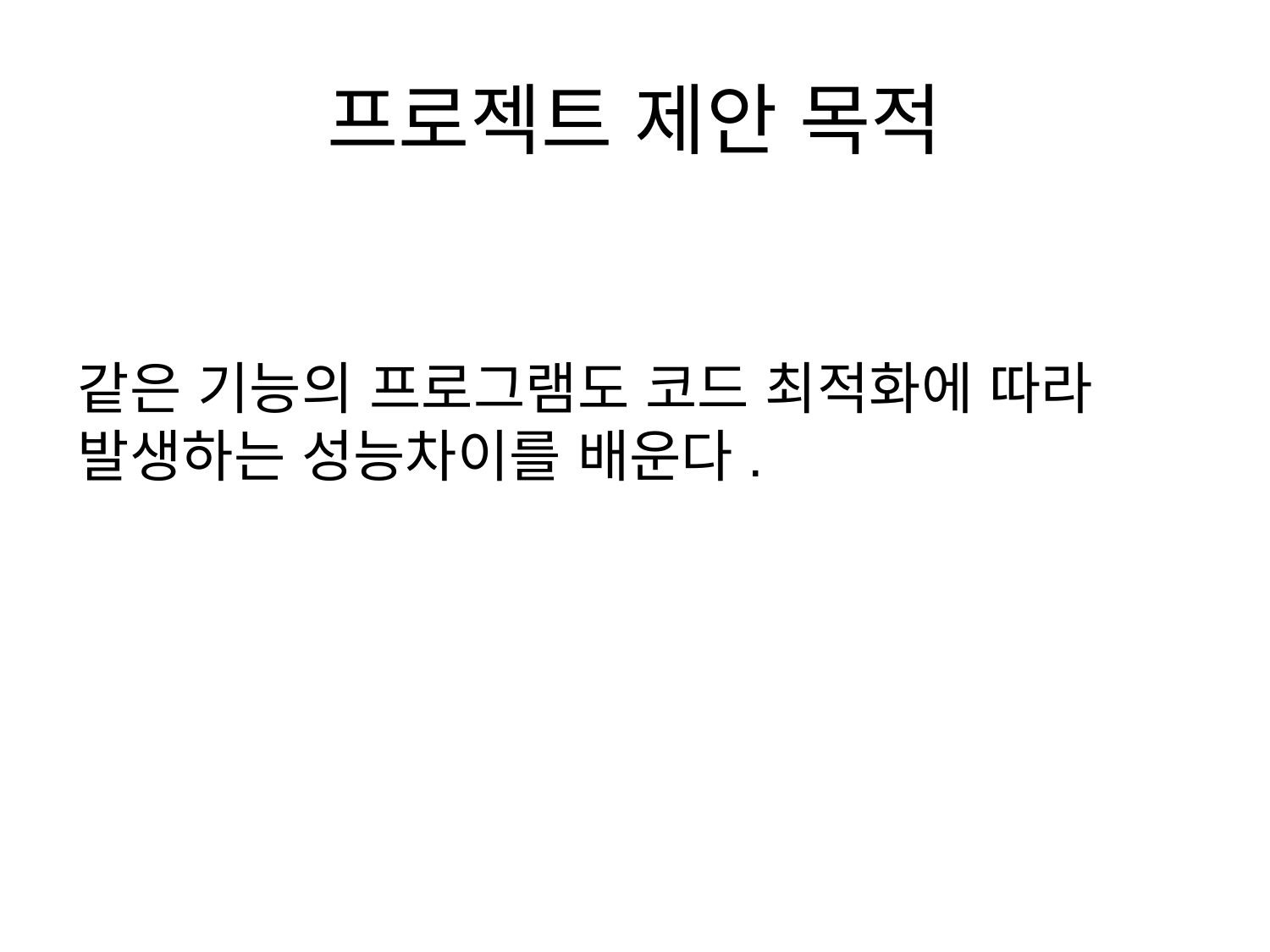

# 프로젝트 제안 목적
같은 기능의 프로그램도 코드 최적화에 따라 발생하는 성능차이를 배운다.